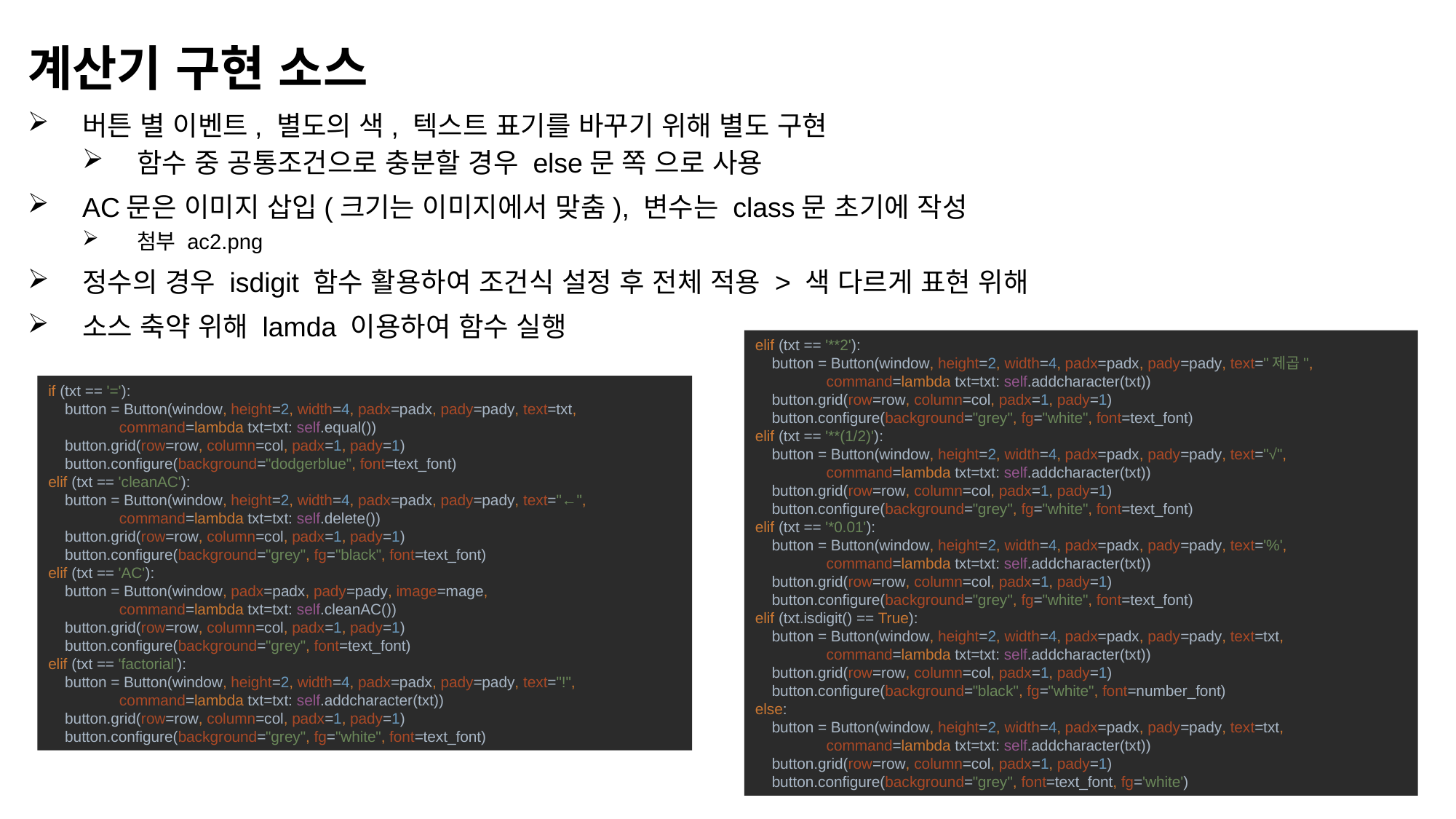

계산기 구현 소스
버튼 별 이벤트, 별도의 색, 텍스트 표기를 바꾸기 위해 별도 구현
함수 중 공통조건으로 충분할 경우 else문 쪽 으로 사용
AC문은 이미지 삽입(크기는 이미지에서 맞춤), 변수는 class문 초기에 작성
첨부 ac2.png
정수의 경우 isdigit 함수 활용하여 조건식 설정 후 전체 적용 > 색 다르게 표현 위해
소스 축약 위해 lamda 이용하여 함수 실행
elif (txt == '**2'):
    button = Button(window, height=2, width=4, padx=padx, pady=pady, text="제곱",
                 command=lambda txt=txt: self.addcharacter(txt))
    button.grid(row=row, column=col, padx=1, pady=1)
    button.configure(background="grey", fg="white", font=text_font)
elif (txt == '**(1/2)'):
    button = Button(window, height=2, width=4, padx=padx, pady=pady, text="√",
                 command=lambda txt=txt: self.addcharacter(txt))
    button.grid(row=row, column=col, padx=1, pady=1)
    button.configure(background="grey", fg="white", font=text_font)
elif (txt == '*0.01'):
    button = Button(window, height=2, width=4, padx=padx, pady=pady, text='%',
                 command=lambda txt=txt: self.addcharacter(txt))
    button.grid(row=row, column=col, padx=1, pady=1)
    button.configure(background="grey", fg="white", font=text_font)
elif (txt.isdigit() == True):
    button = Button(window, height=2, width=4, padx=padx, pady=pady, text=txt,
                 command=lambda txt=txt: self.addcharacter(txt))
    button.grid(row=row, column=col, padx=1, pady=1)
    button.configure(background="black", fg="white", font=number_font)
else:
    button = Button(window, height=2, width=4, padx=padx, pady=pady, text=txt,
                 command=lambda txt=txt: self.addcharacter(txt))
    button.grid(row=row, column=col, padx=1, pady=1)
    button.configure(background="grey", font=text_font, fg='white')
if (txt == '='):
    button = Button(window, height=2, width=4, padx=padx, pady=pady, text=txt,
                 command=lambda txt=txt: self.equal())
    button.grid(row=row, column=col, padx=1, pady=1)
    button.configure(background="dodgerblue", font=text_font)
elif (txt == 'cleanAC'):
    button = Button(window, height=2, width=4, padx=padx, pady=pady, text="←",
                 command=lambda txt=txt: self.delete())
    button.grid(row=row, column=col, padx=1, pady=1)
    button.configure(background="grey", fg="black", font=text_font)
elif (txt == 'AC'):
    button = Button(window, padx=padx, pady=pady, image=mage,
                 command=lambda txt=txt: self.cleanAC())
    button.grid(row=row, column=col, padx=1, pady=1)
    button.configure(background="grey", font=text_font)
elif (txt == 'factorial'):
    button = Button(window, height=2, width=4, padx=padx, pady=pady, text="!",
                 command=lambda txt=txt: self.addcharacter(txt))
    button.grid(row=row, column=col, padx=1, pady=1)
    button.configure(background="grey", fg="white", font=text_font)